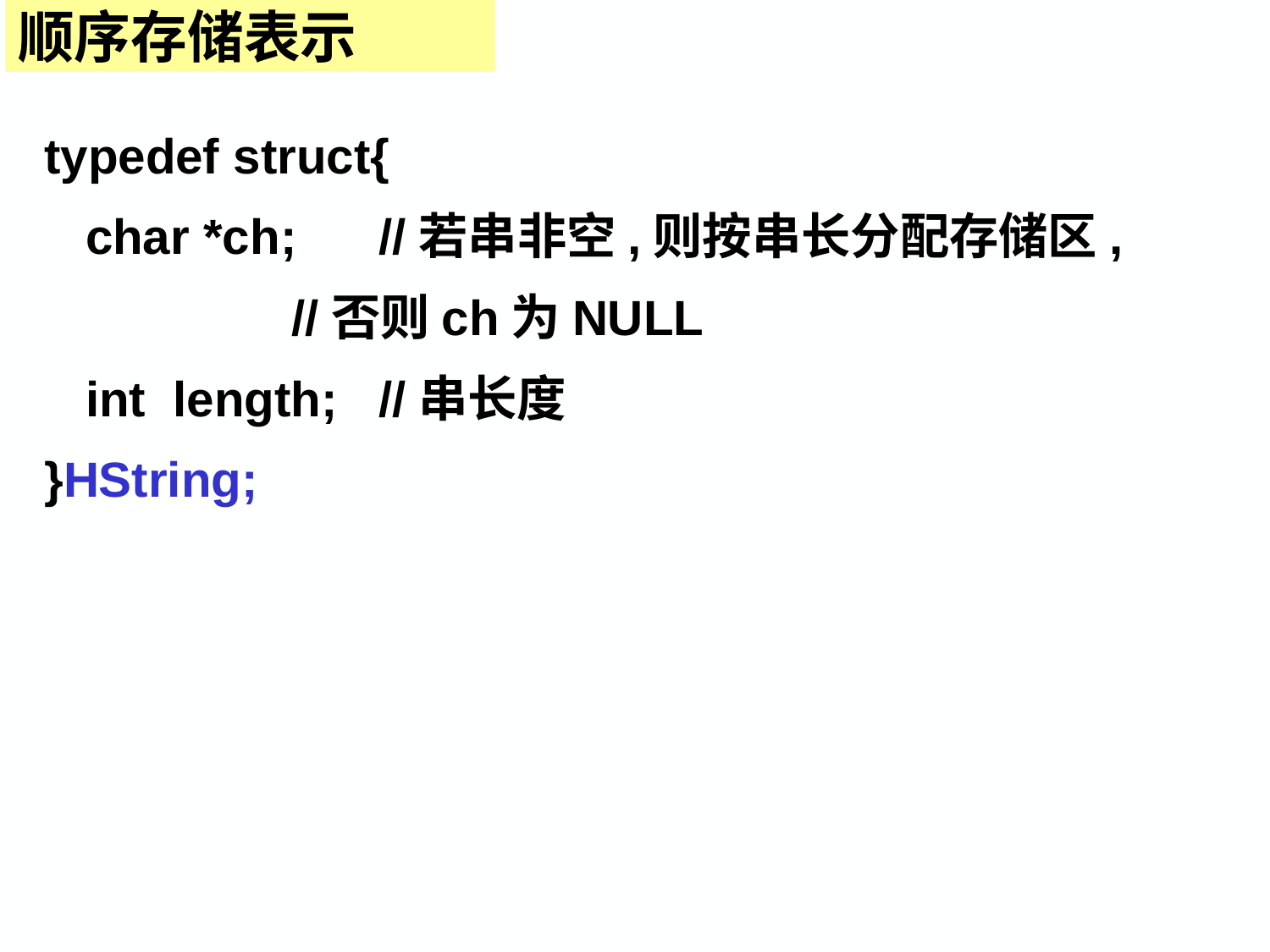

顺序存储表示
typedef struct{
   char *ch;      //若串非空,则按串长分配存储区,
                  //否则ch为NULL
   int  length;   //串长度
}HString;